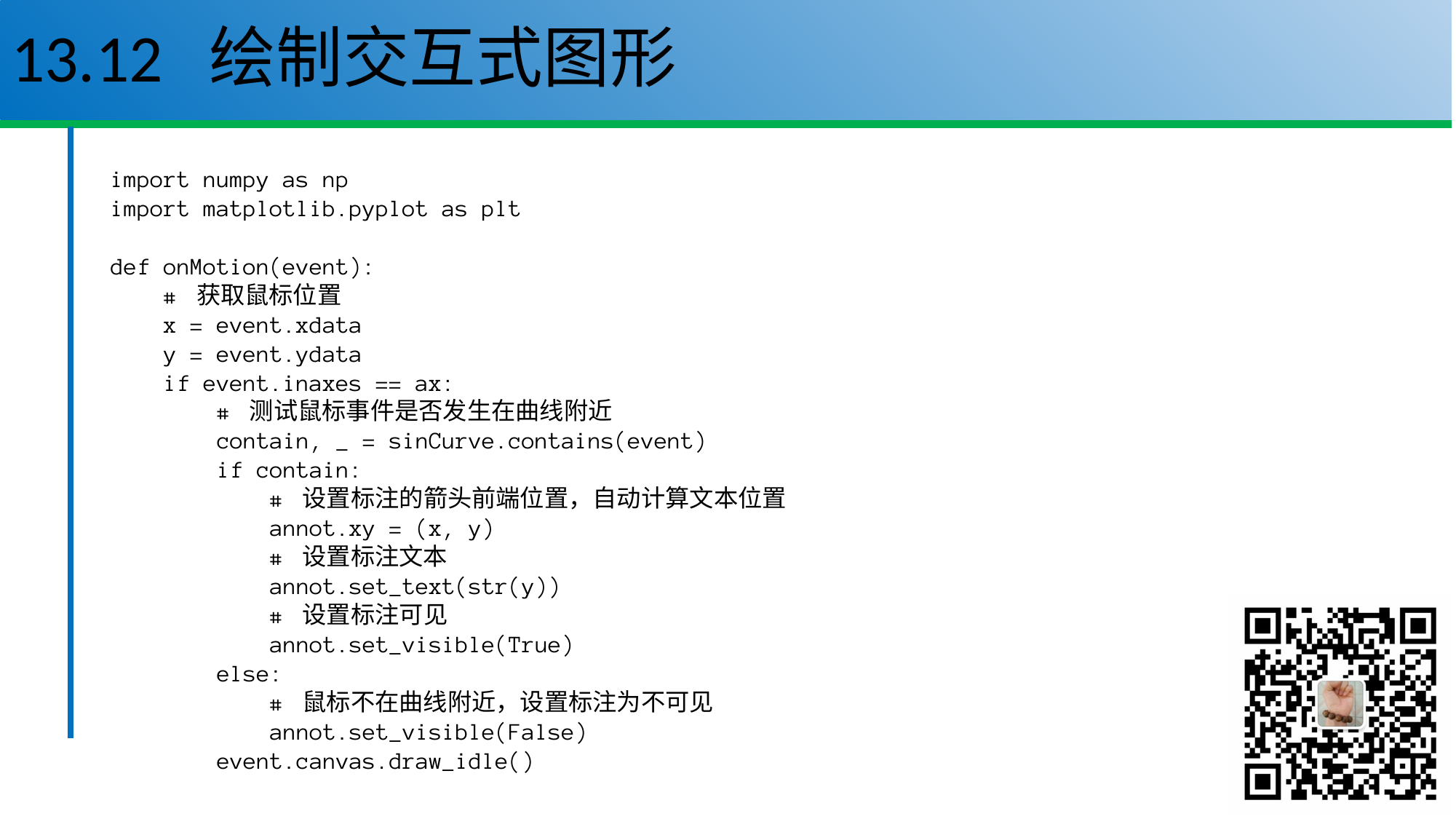

# 13.12  绘制交互式图形
import numpy as np
import matplotlib.pyplot as plt

def onMotion(event):
    # 获取鼠标位置
    x = event.xdata
    y = event.ydata
    if event.inaxes == ax:
        # 测试鼠标事件是否发生在曲线附近
        contain, _ = sinCurve.contains(event)
        if contain:
            # 设置标注的箭头前端位置，自动计算文本位置
            annot.xy = (x, y)
            # 设置标注文本
            annot.set_text(str(y))
            # 设置标注可见
            annot.set_visible(True)
        else:
            # 鼠标不在曲线附近，设置标注为不可见
            annot.set_visible(False)
        event.canvas.draw_idle()
48